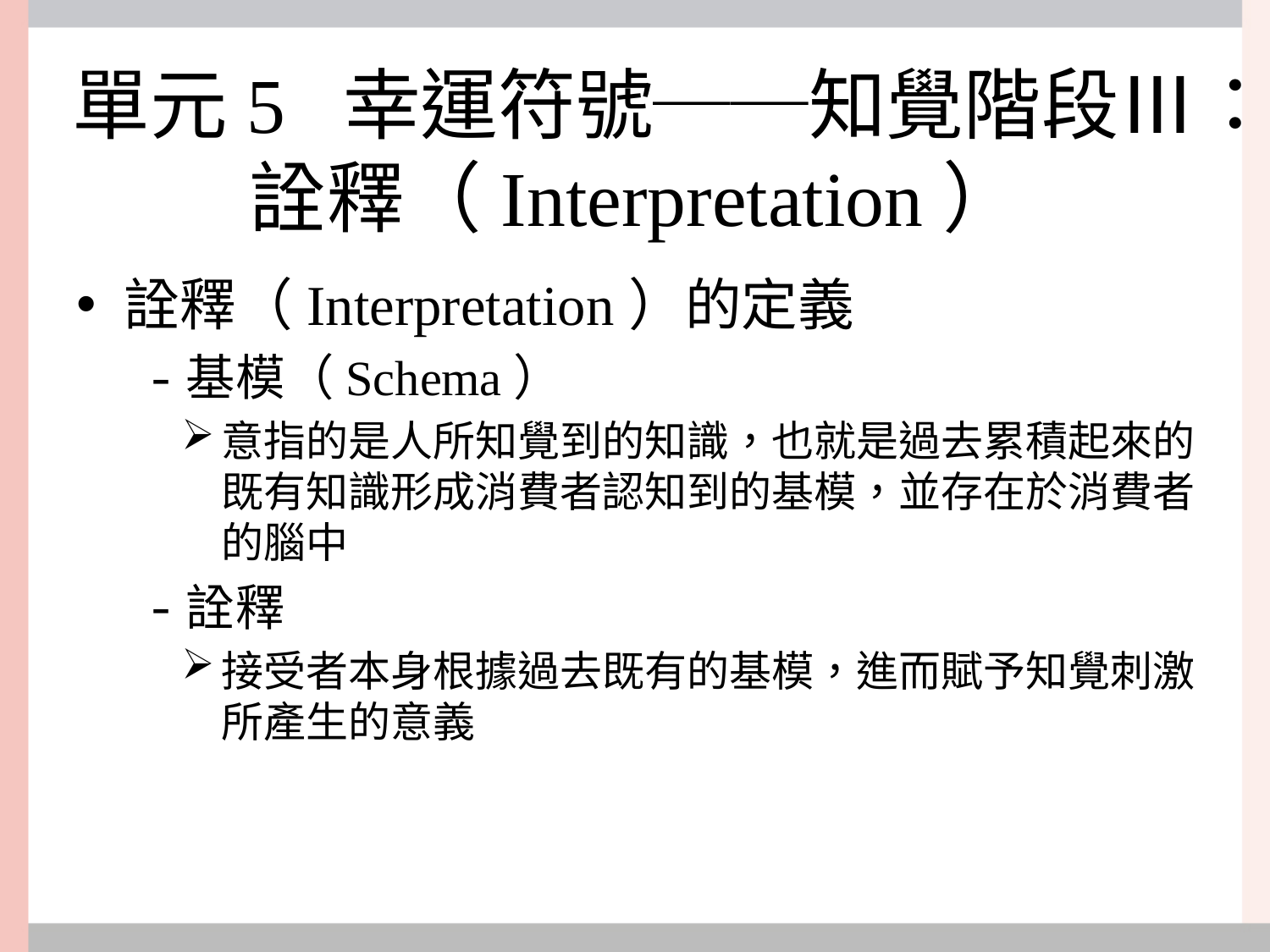

# 單元5  幸運符號──知覺階段Ⅲ：詮釋（Interpretation）
詮釋（Interpretation）的定義
基模（Schema）
意指的是人所知覺到的知識，也就是過去累積起來的既有知識形成消費者認知到的基模，並存在於消費者的腦中
詮釋
接受者本身根據過去既有的基模，進而賦予知覺刺激所產生的意義